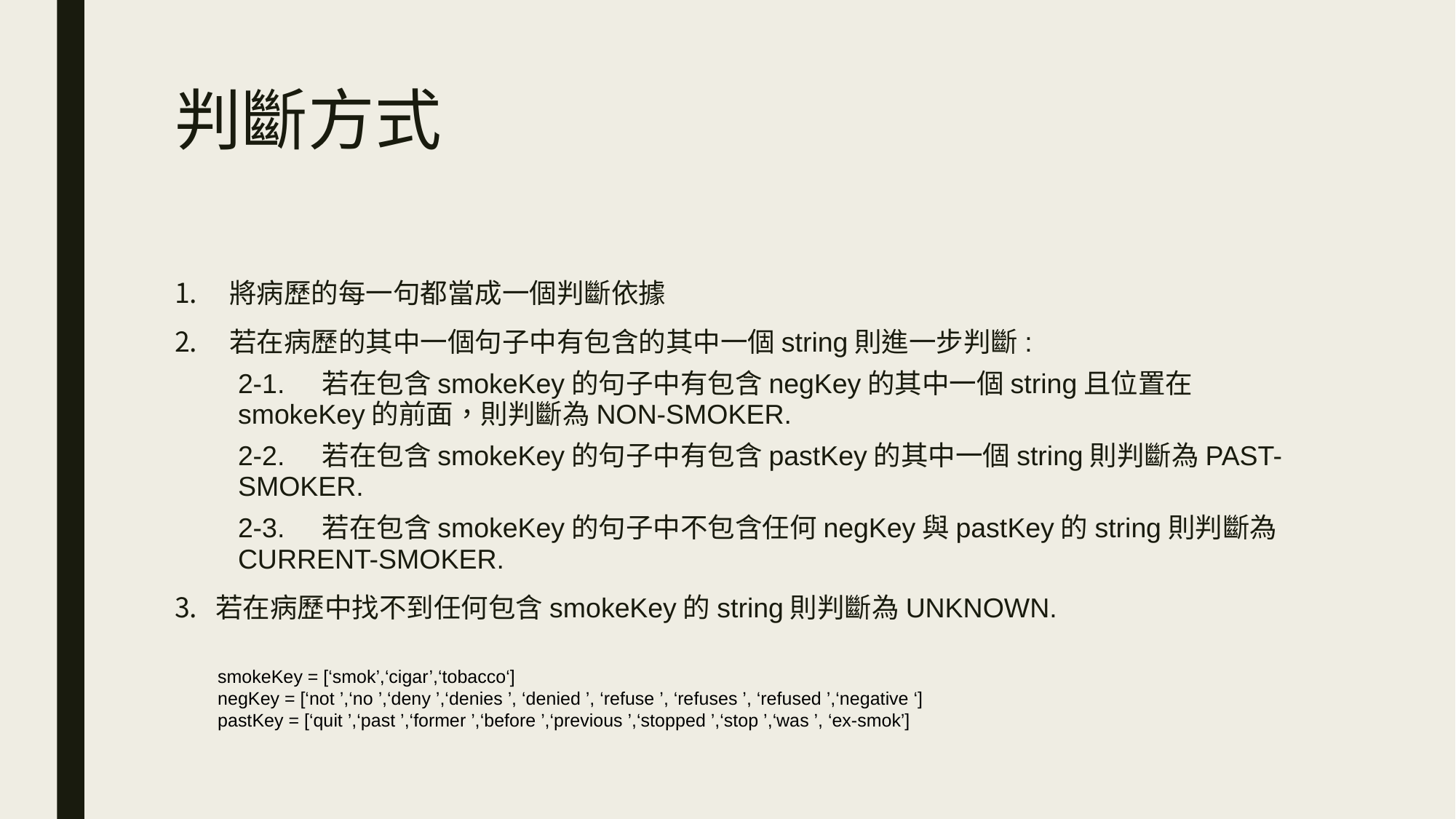

# 判斷方式
將病歷的每一句都當成一個判斷依據
若在病歷的其中一個句子中有包含的其中一個string則進一步判斷:
2-1.    若在包含smokeKey的句子中有包含negKey的其中一個string且位置在smokeKey的前面，則判斷為NON-SMOKER.
2-2.    若在包含smokeKey的句子中有包含pastKey的其中一個string則判斷為PAST-SMOKER.
2-3.    若在包含smokeKey的句子中不包含任何negKey與pastKey的string則判斷為CURRENT-SMOKER.
若在病歷中找不到任何包含smokeKey的string則判斷為UNKNOWN.
smokeKey = [‘smok’,‘cigar’,‘tobacco‘]
negKey = [‘not ’,‘no ’,‘deny ’,‘denies ’, ‘denied ’, ‘refuse ’, ‘refuses ’, ‘refused ’,‘negative ‘]
pastKey = [‘quit ’,‘past ’,‘former ’,‘before ’,‘previous ’,‘stopped ’,‘stop ’,‘was ’, ‘ex-smok’]